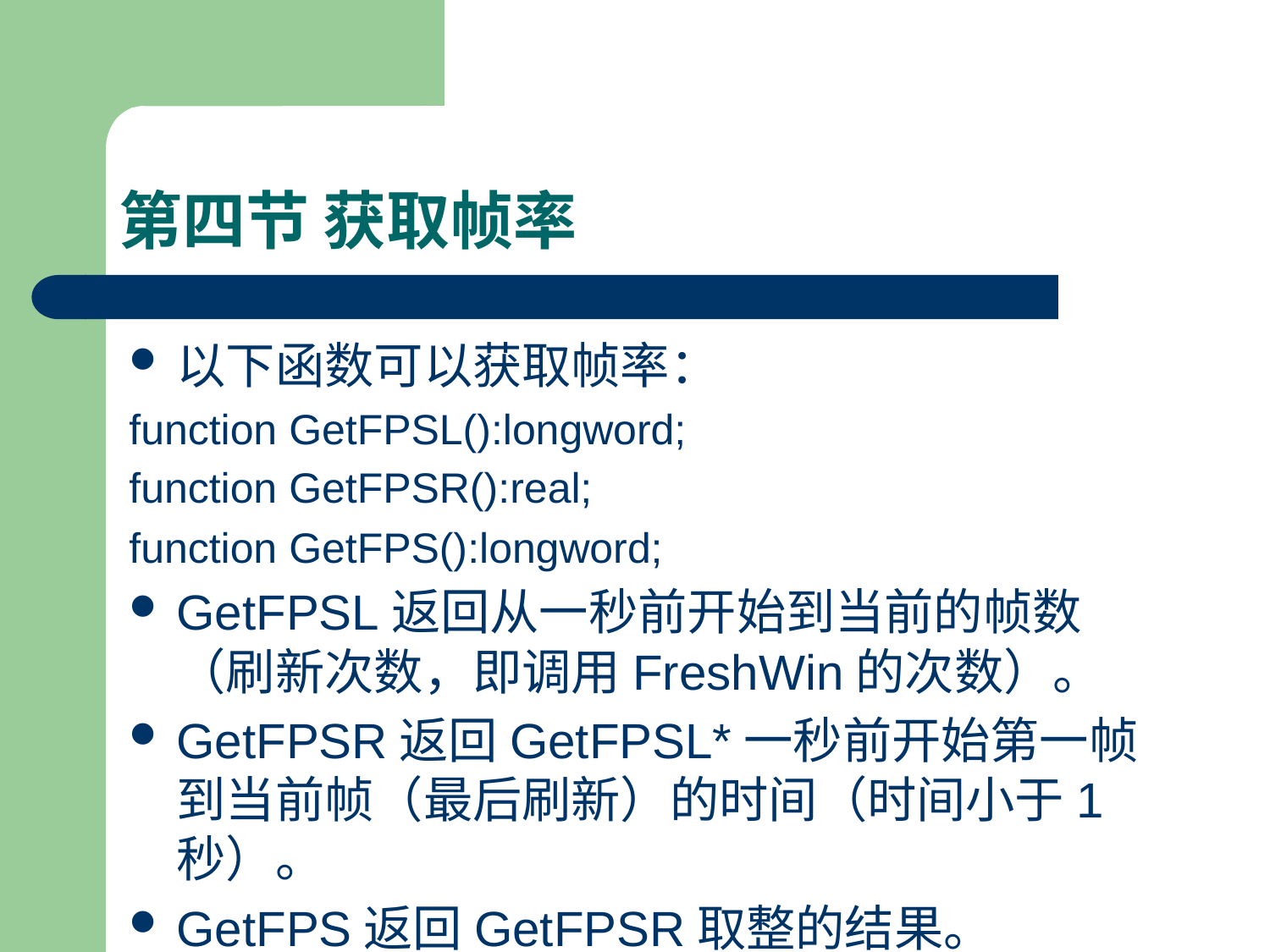

# 第四节 获取帧率
以下函数可以获取帧率：
function GetFPSL():longword;
function GetFPSR():real;
function GetFPS():longword;
GetFPSL返回从一秒前开始到当前的帧数（刷新次数，即调用FreshWin的次数）。
GetFPSR返回GetFPSL*一秒前开始第一帧到当前帧（最后刷新）的时间（时间小于1秒）。
GetFPS返回GetFPSR取整的结果。